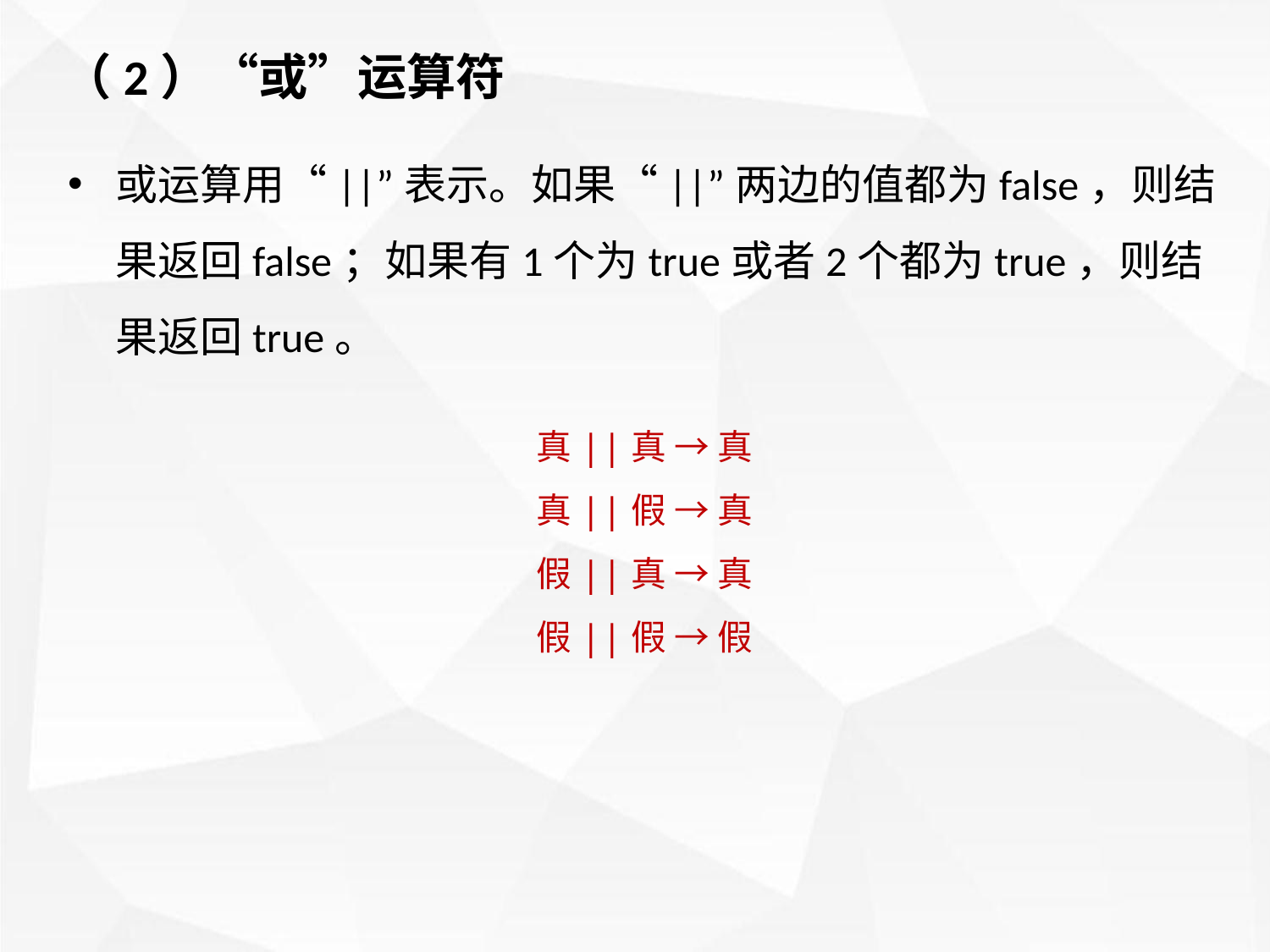

（2）“或”运算符
或运算用“||”表示。如果“||”两边的值都为false，则结果返回false；如果有1个为true或者2个都为true，则结果返回true。
真||真 → 真
真||假 → 真
假||真 → 真
假||假 → 假